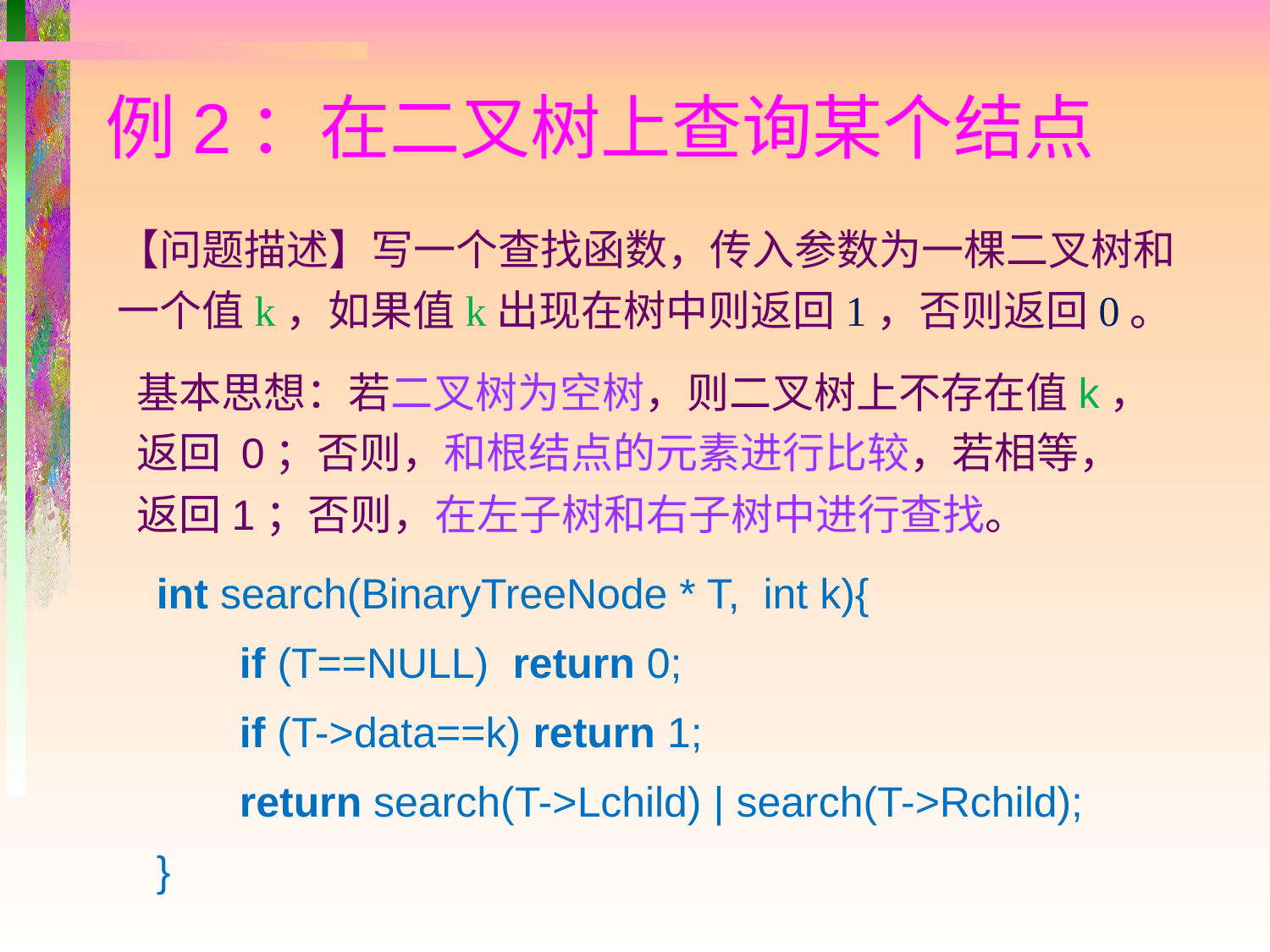

# 例2：在二叉树上查询某个结点
【问题描述】写一个查找函数，传入参数为一棵二叉树和一个值k，如果值k出现在树中则返回1，否则返回0。
基本思想：若二叉树为空树，则二叉树上不存在值k，返回 0；否则，和根结点的元素进行比较，若相等，返回1；否则，在左子树和右子树中进行查找。
int search(BinaryTreeNode * T,  int k){
       if (T==NULL)  return 0;
       if (T->data==k) return 1;
       return search(T->Lchild) | search(T->Rchild);
}